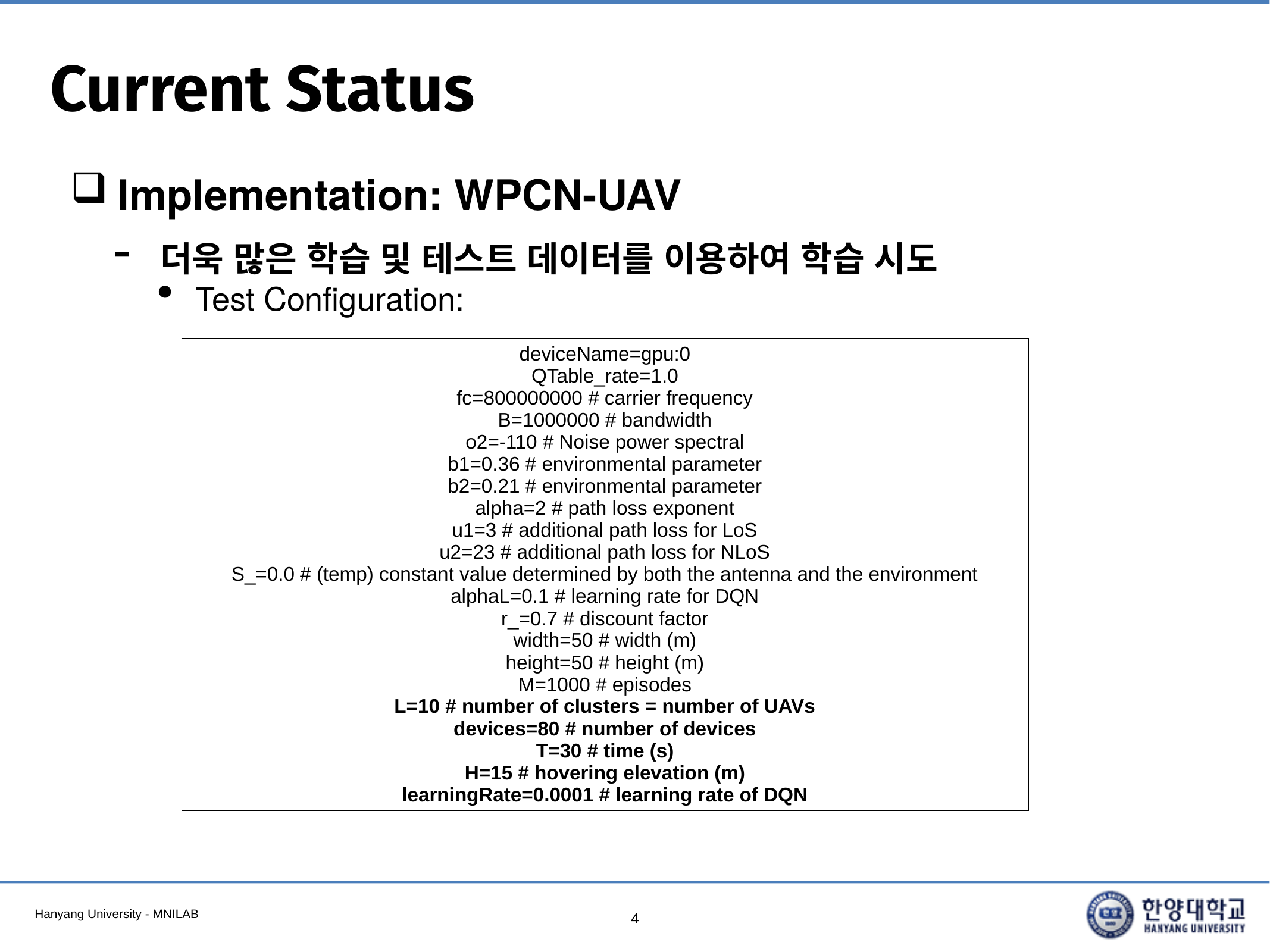

# Current Status
Implementation: WPCN-UAV
더욱 많은 학습 및 테스트 데이터를 이용하여 학습 시도
Test Configuration:
| deviceName=gpu:0 QTable\_rate=1.0 fc=800000000 # carrier frequency B=1000000 # bandwidth o2=-110 # Noise power spectral b1=0.36 # environmental parameter b2=0.21 # environmental parameter alpha=2 # path loss exponent u1=3 # additional path loss for LoS u2=23 # additional path loss for NLoS S\_=0.0 # (temp) constant value determined by both the antenna and the environment alphaL=0.1 # learning rate for DQN r\_=0.7 # discount factor width=50 # width (m) height=50 # height (m) M=1000 # episodes L=10 # number of clusters = number of UAVs devices=80 # number of devices T=30 # time (s) H=15 # hovering elevation (m) learningRate=0.0001 # learning rate of DQN |
| --- |
4